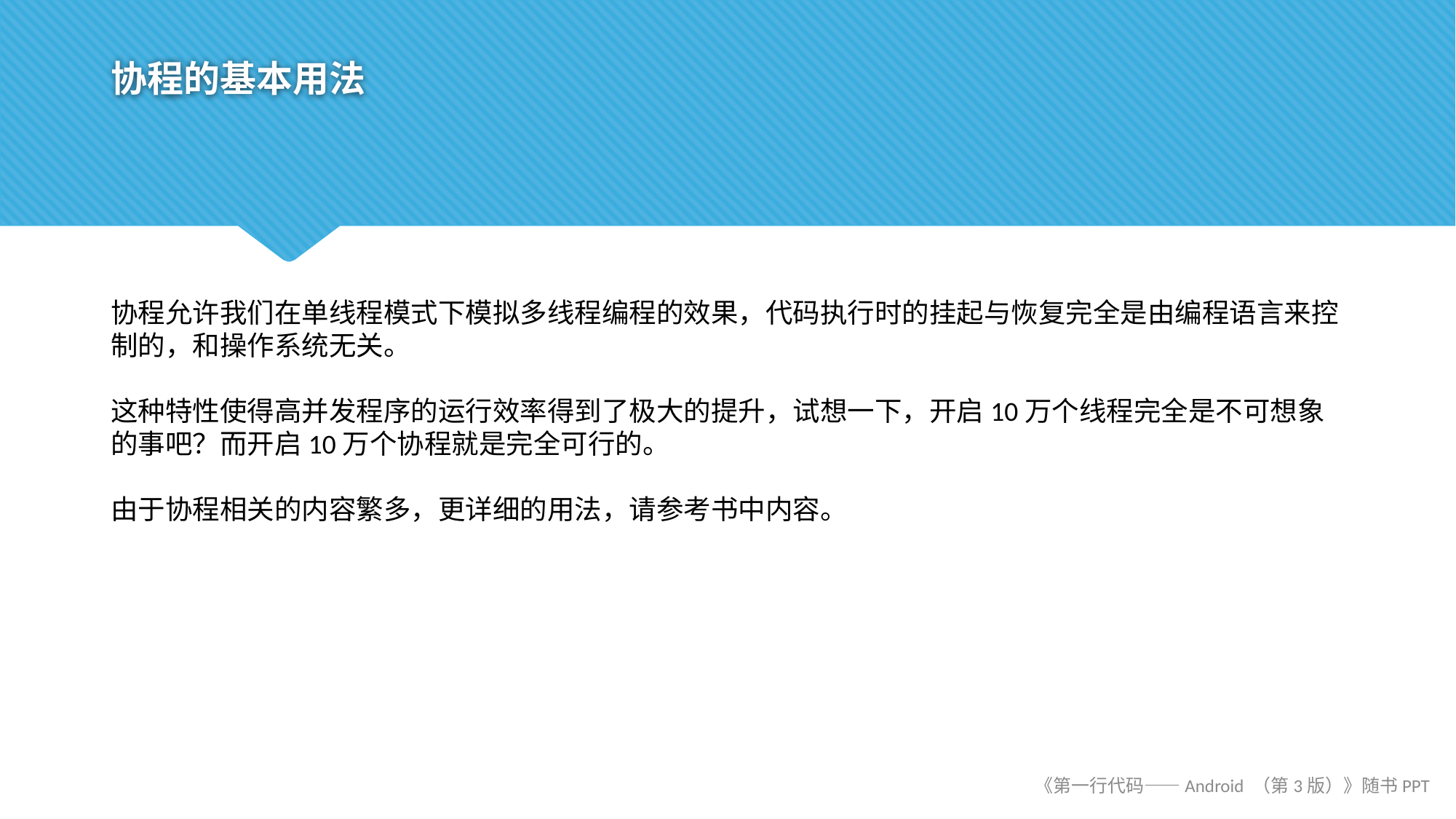

# 协程的基本用法
协程允许我们在单线程模式下模拟多线程编程的效果，代码执行时的挂起与恢复完全是由编程语言来控制的，和操作系统无关。

这种特性使得高并发程序的运行效率得到了极大的提升，试想一下，开启10万个线程完全是不可想象的事吧？而开启10万个协程就是完全可行的。

由于协程相关的内容繁多，更详细的用法，请参考书中内容。